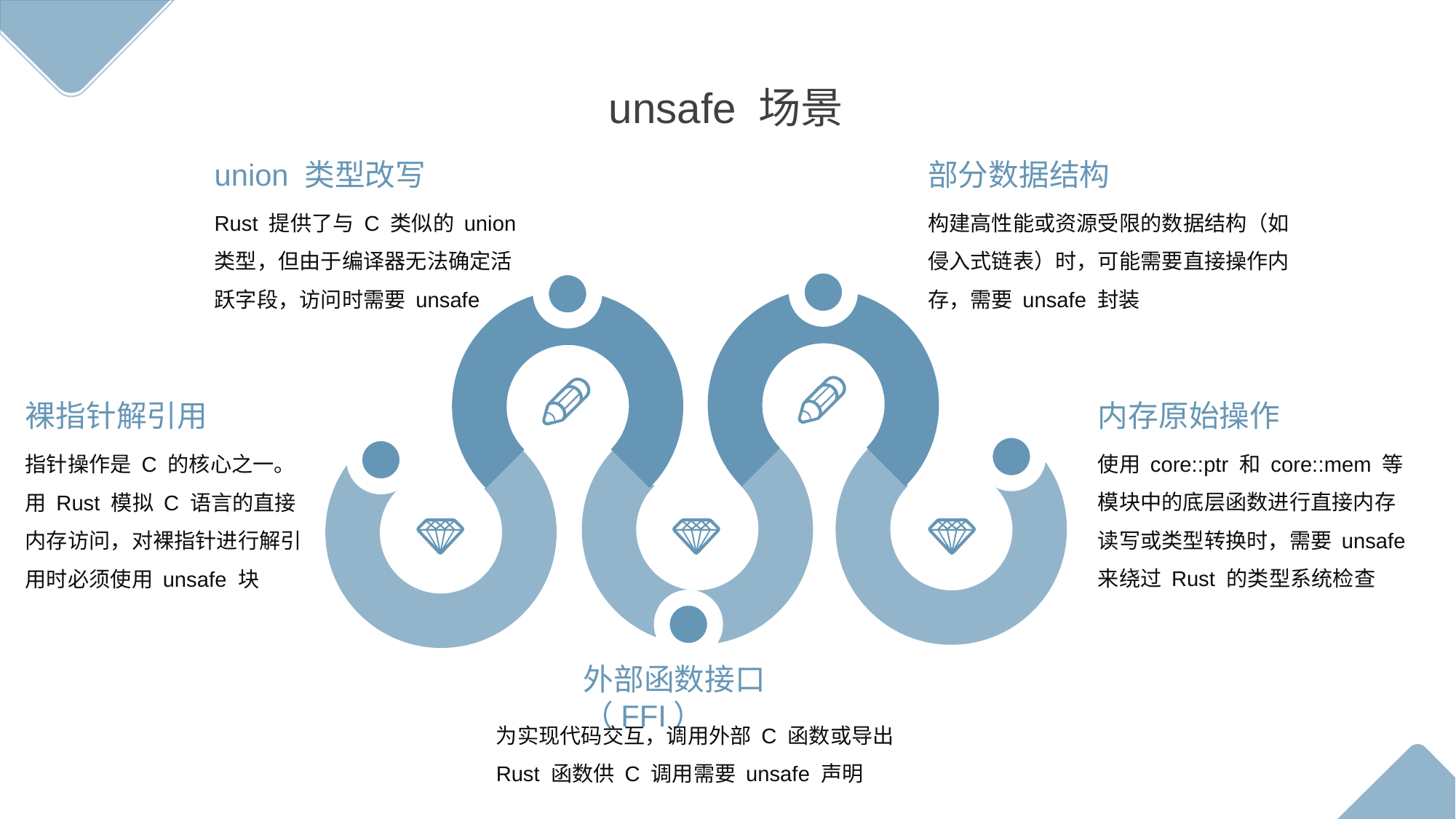

unsafe 场景
union 类型改写
部分数据结构
Rust 提供了与 C 类似的 union 类型，但由于编译器无法确定活跃字段，访问时需要 unsafe
构建高性能或资源受限的数据结构（如侵入式链表）时，可能需要直接操作内存，需要 unsafe 封装

内存原始操作
裸指针解引用

使用 core::ptr 和 core::mem 等模块中的底层函数进行直接内存读写或类型转换时，需要 unsafe 来绕过 Rust 的类型系统检查
指针操作是 C 的核心之一。用 Rust 模拟 C 语言的直接内存访问，对裸指针进行解引用时必须使用 unsafe 块

外部函数接口（FFI）
为实现代码交互，调用外部 C 函数或导出 Rust 函数供 C 调用需要 unsafe 声明